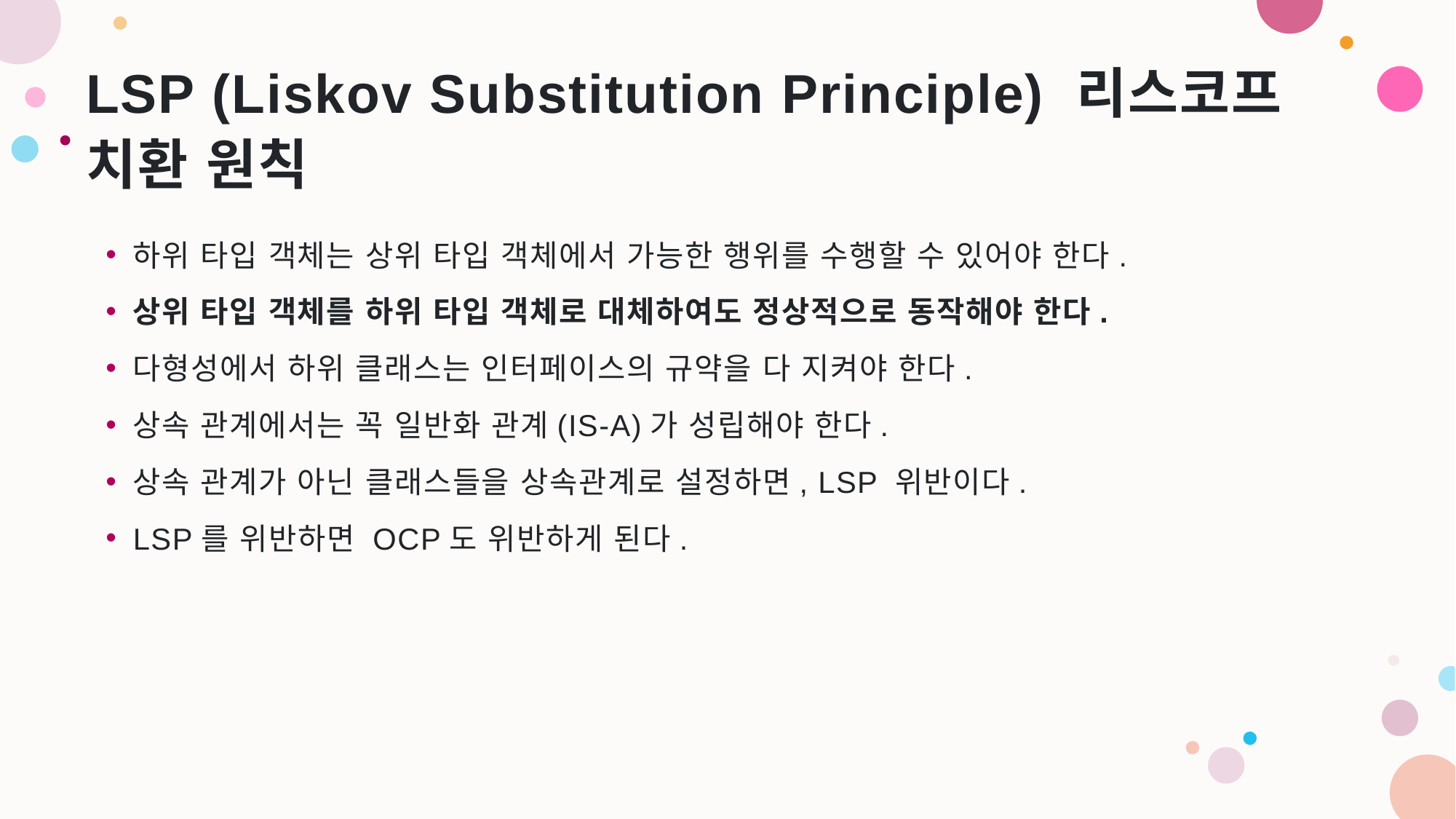

# LSP (Liskov Substitution Principle) 리스코프 치환 원칙
하위 타입 객체는 상위 타입 객체에서 가능한 행위를 수행할 수 있어야 한다.
상위 타입 객체를 하위 타입 객체로 대체하여도 정상적으로 동작해야 한다.
다형성에서 하위 클래스는 인터페이스의 규약을 다 지켜야 한다.
상속 관계에서는 꼭 일반화 관계(IS-A)가 성립해야 한다.
상속 관계가 아닌 클래스들을 상속관계로 설정하면, LSP 위반이다.
LSP를 위반하면 OCP도 위반하게 된다.